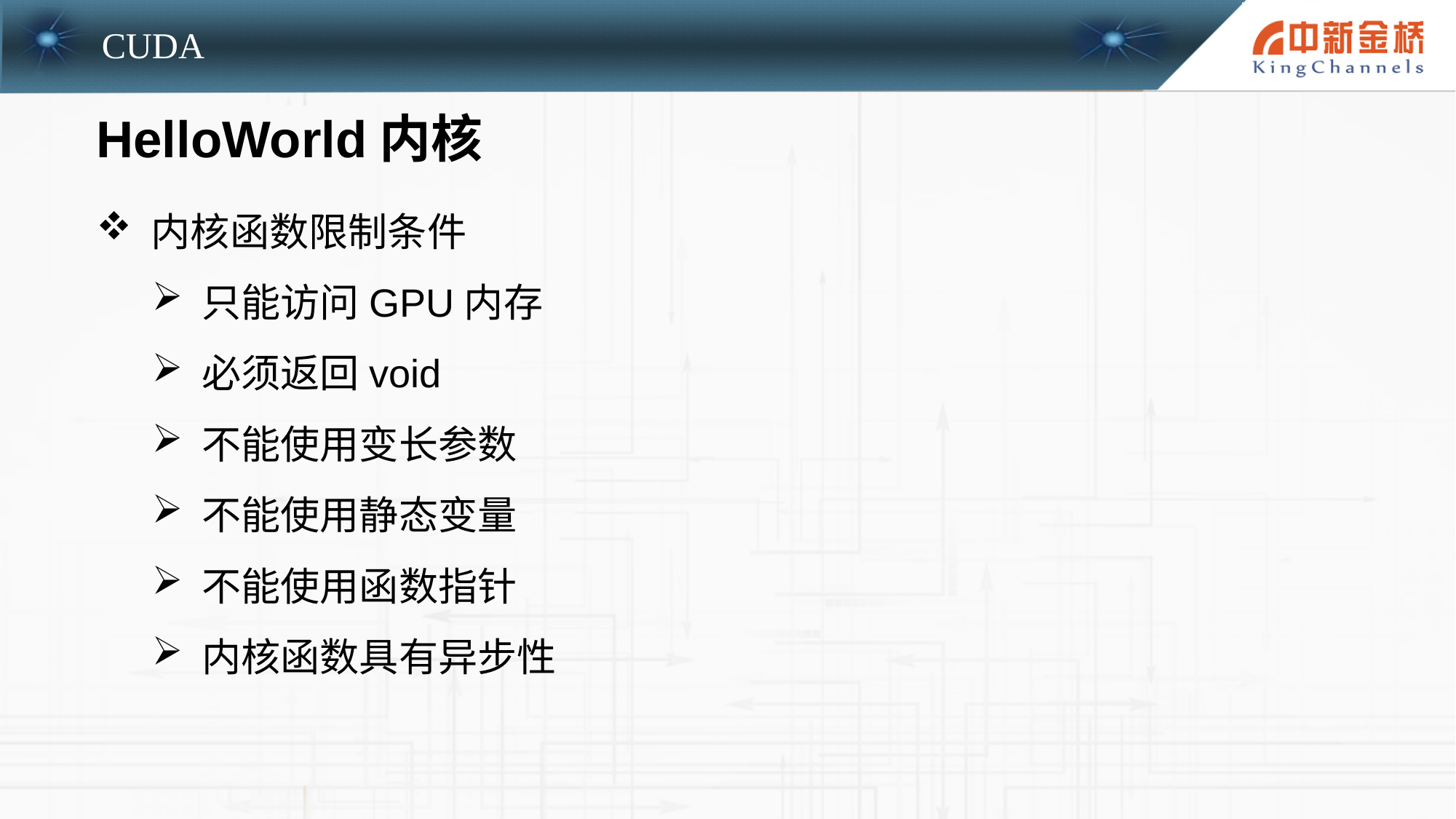

HelloWorld内核
内核函数限制条件
 只能访问GPU内存
 必须返回void
 不能使用变长参数
 不能使用静态变量
 不能使用函数指针
 内核函数具有异步性